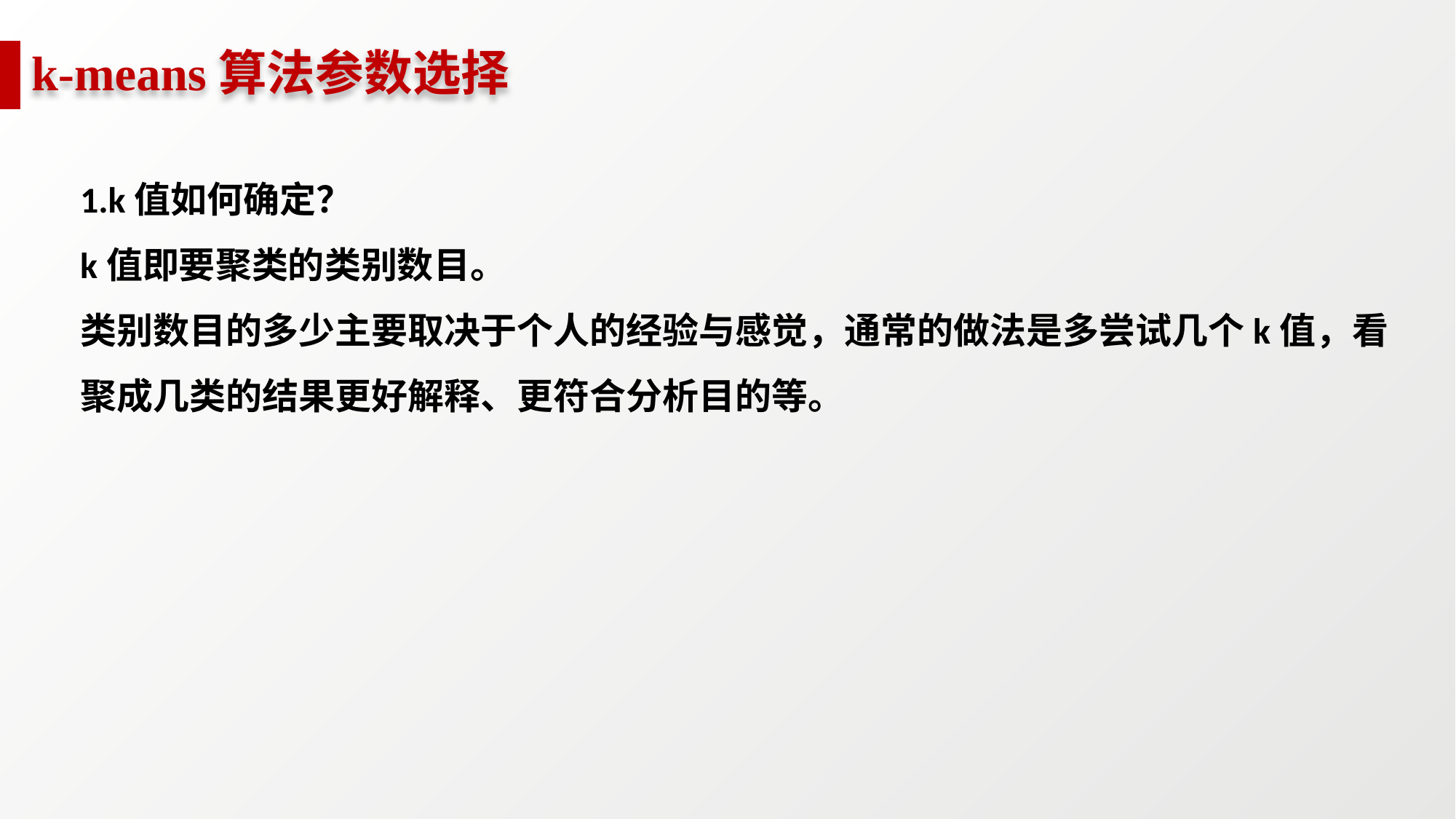

# k-means算法参数选择
1.k值如何确定？
k值即要聚类的类别数目。
类别数目的多少主要取决于个人的经验与感觉，通常的做法是多尝试几个k值，看聚成几类的结果更好解释、更符合分析目的等。